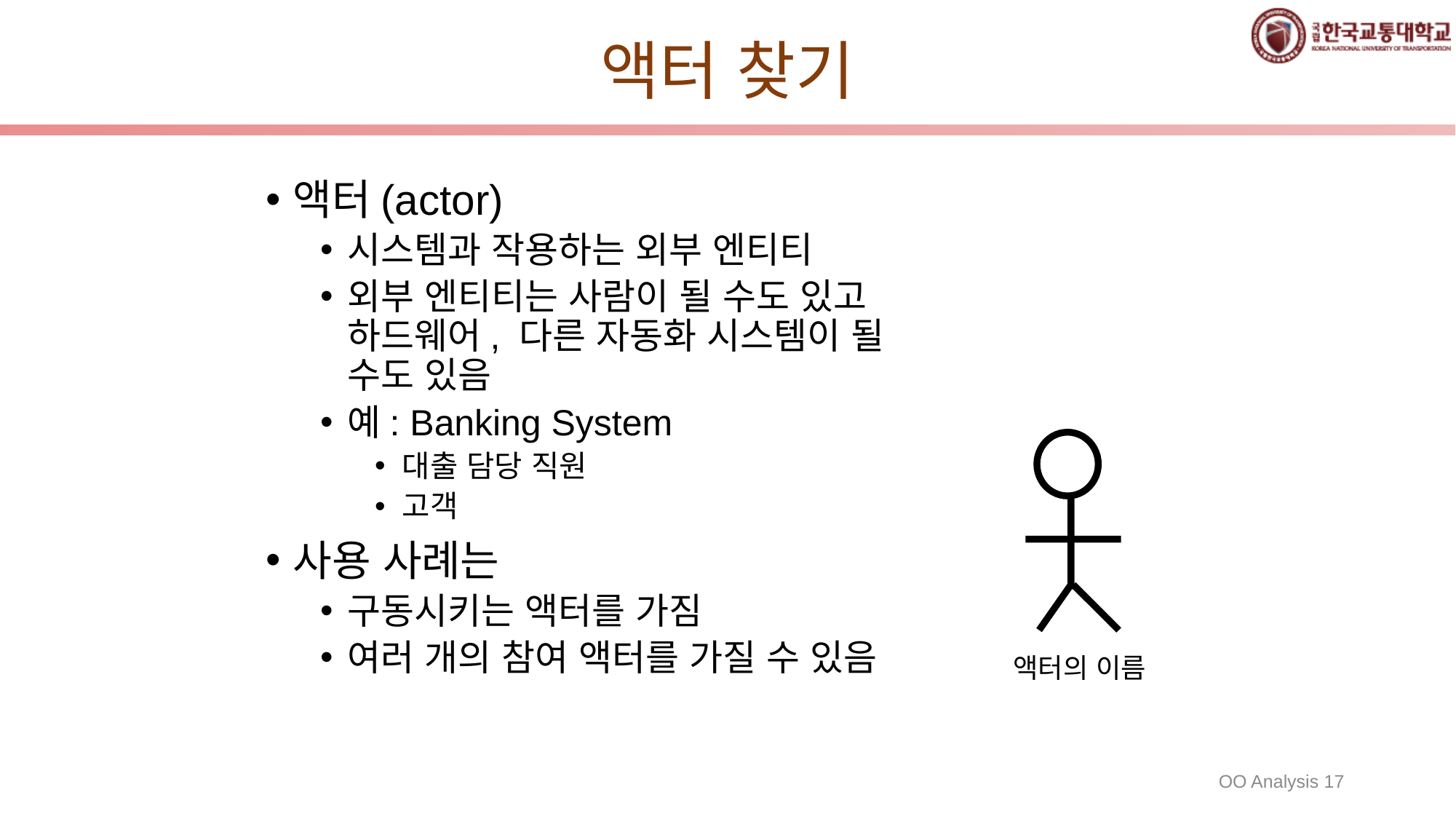

# 액터 찾기
액터(actor)
시스템과 작용하는 외부 엔티티
외부 엔티티는 사람이 될 수도 있고 하드웨어, 다른 자동화 시스템이 될 수도 있음
예: Banking System
대출 담당 직원
고객
사용 사례는
구동시키는 액터를 가짐
여러 개의 참여 액터를 가질 수 있음

액터의 이름
OO Analysis 17